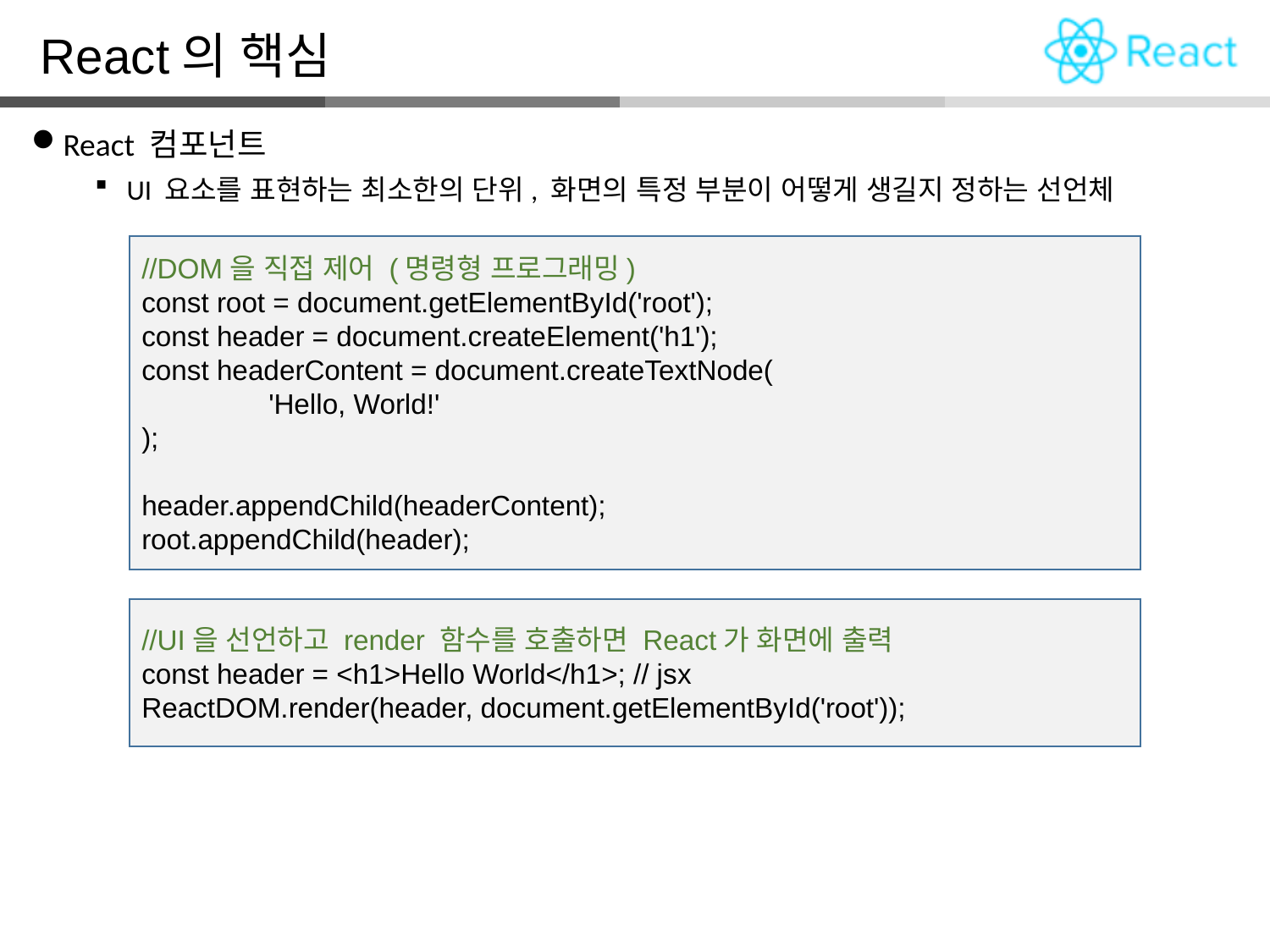

React의 핵심
React 컴포넌트
UI 요소를 표현하는 최소한의 단위, 화면의 특정 부분이 어떻게 생길지 정하는 선언체
//DOM을 직접 제어 (명령형 프로그래밍)
const root = document.getElementById('root');
const header = document.createElement('h1');
const headerContent = document.createTextNode(
	'Hello, World!'
);

header.appendChild(headerContent);
root.appendChild(header);

//UI을 선언하고 render 함수를 호출하면 React가 화면에 출력
const header = <h1>Hello World</h1>; // jsx
ReactDOM.render(header, document.getElementById('root'));